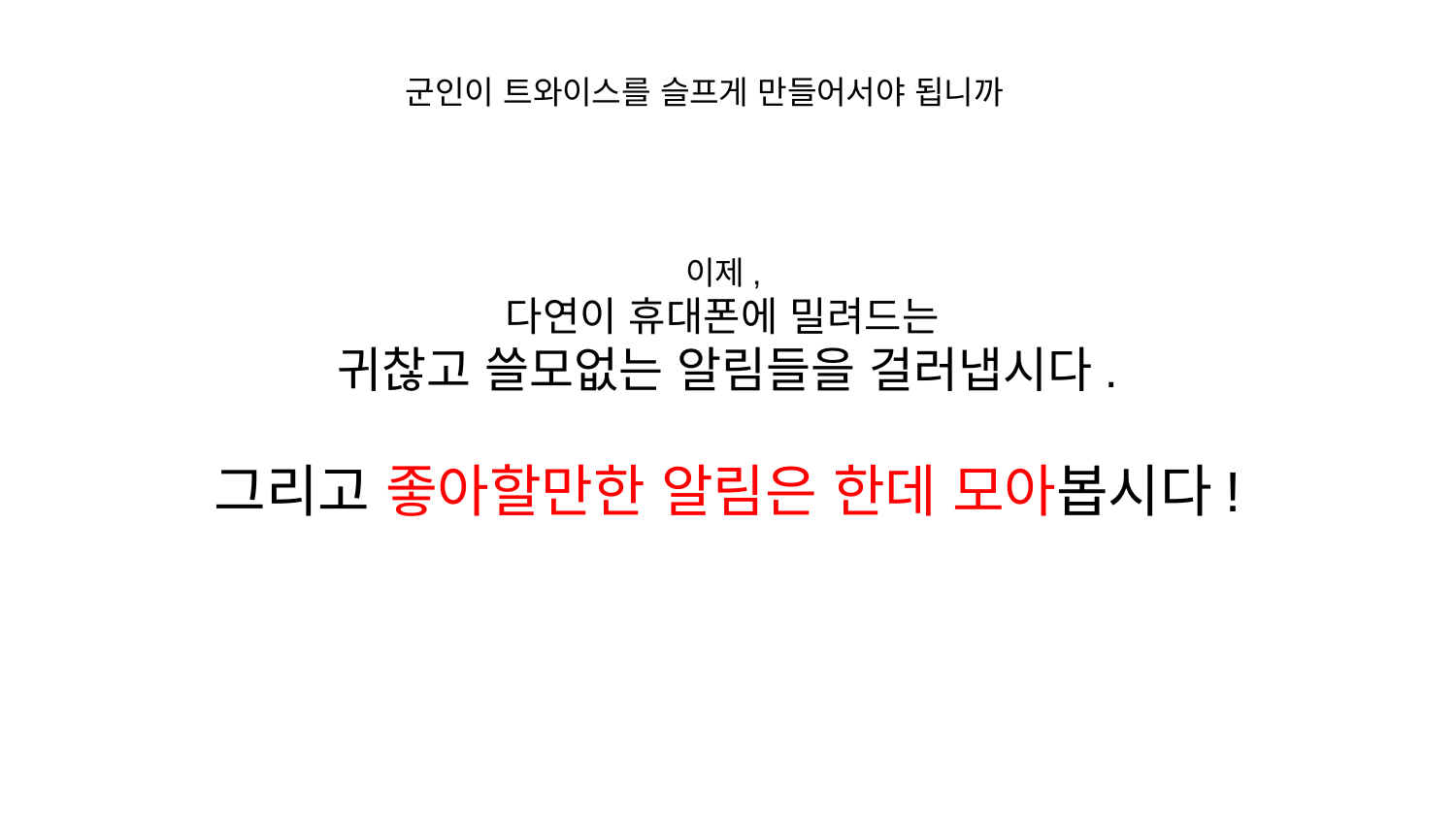

군인이 트와이스를 슬프게 만들어서야 됩니까
이제,
다연이 휴대폰에 밀려드는
귀찮고 쓸모없는 알림들을 걸러냅시다.

그리고 좋아할만한 알림은 한데 모아봅시다!